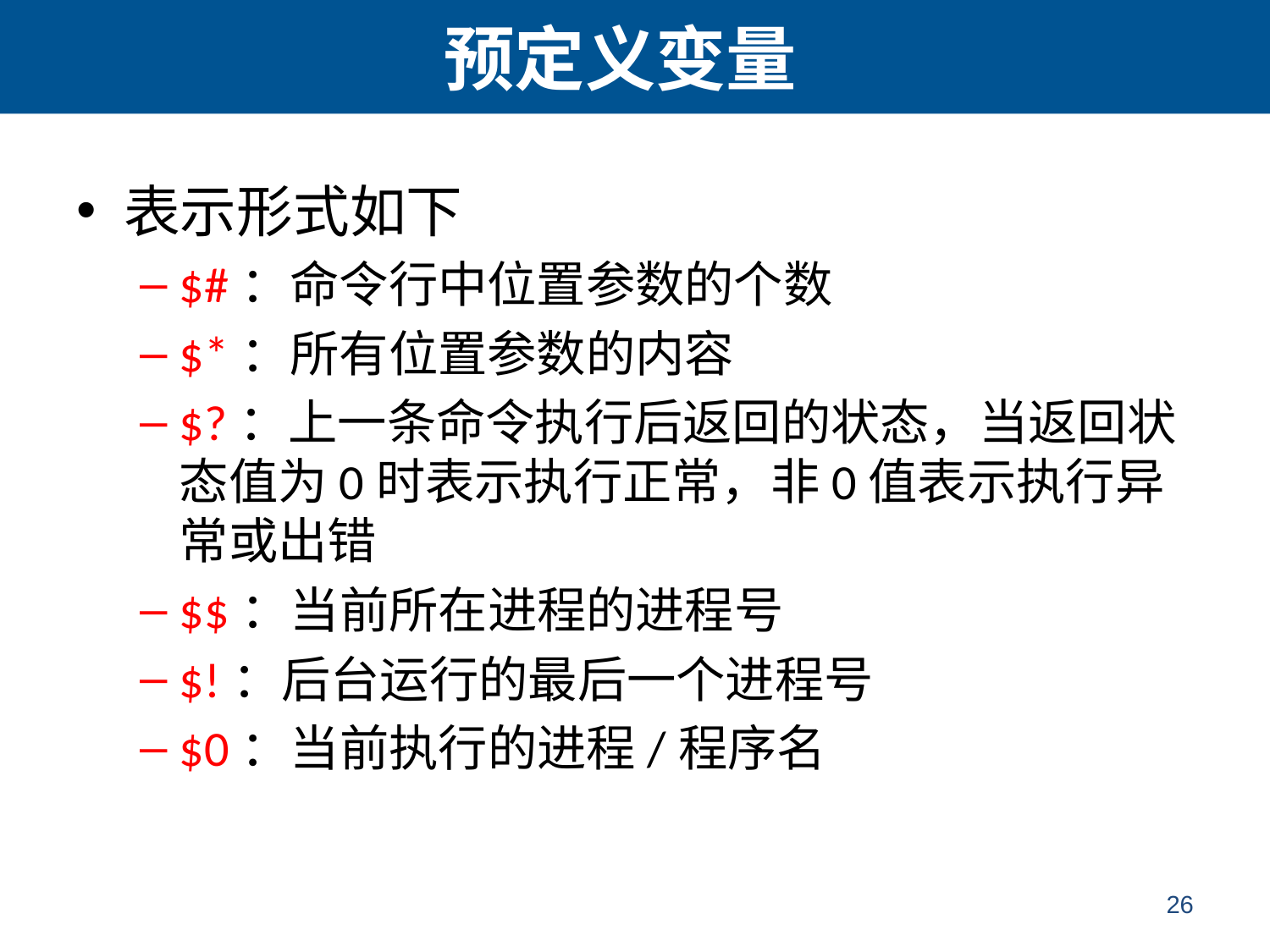

# 预定义变量
表示形式如下
$#：命令行中位置参数的个数
$*：所有位置参数的内容
$?：上一条命令执行后返回的状态，当返回状态值为0时表示执行正常，非0值表示执行异常或出错
$$：当前所在进程的进程号
$!：后台运行的最后一个进程号
$0：当前执行的进程/程序名
26